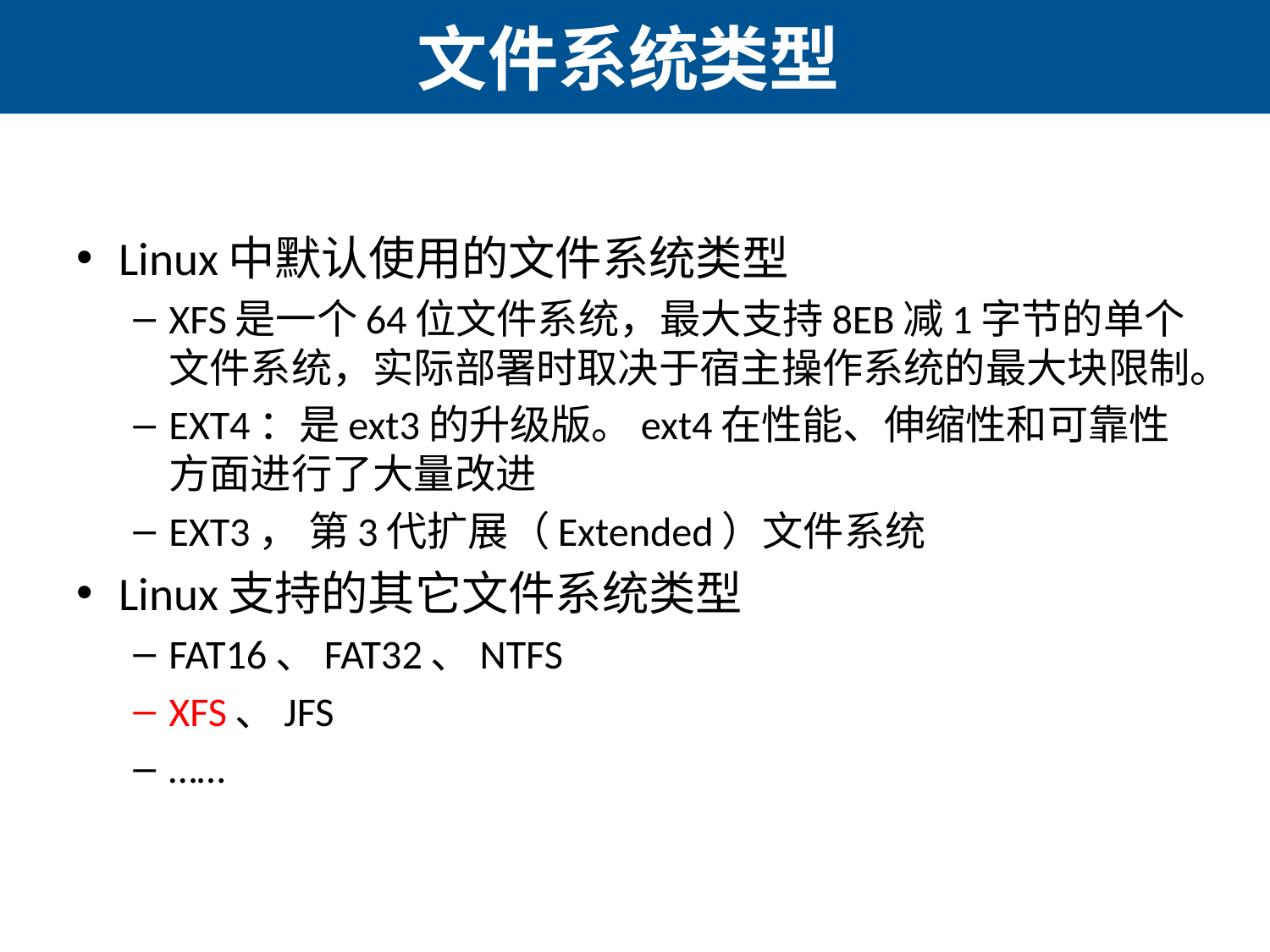

# 文件系统类型
Linux中默认使用的文件系统类型
XFS是一个64位文件系统，最大支持8EB减1字节的单个文件系统，实际部署时取决于宿主操作系统的最大块限制。
EXT4：是ext3的升级版。ext4在性能、伸缩性和可靠性方面进行了大量改进
EXT3， 第3代扩展（Extended）文件系统
Linux支持的其它文件系统类型
FAT16、FAT32、NTFS
XFS、JFS
……